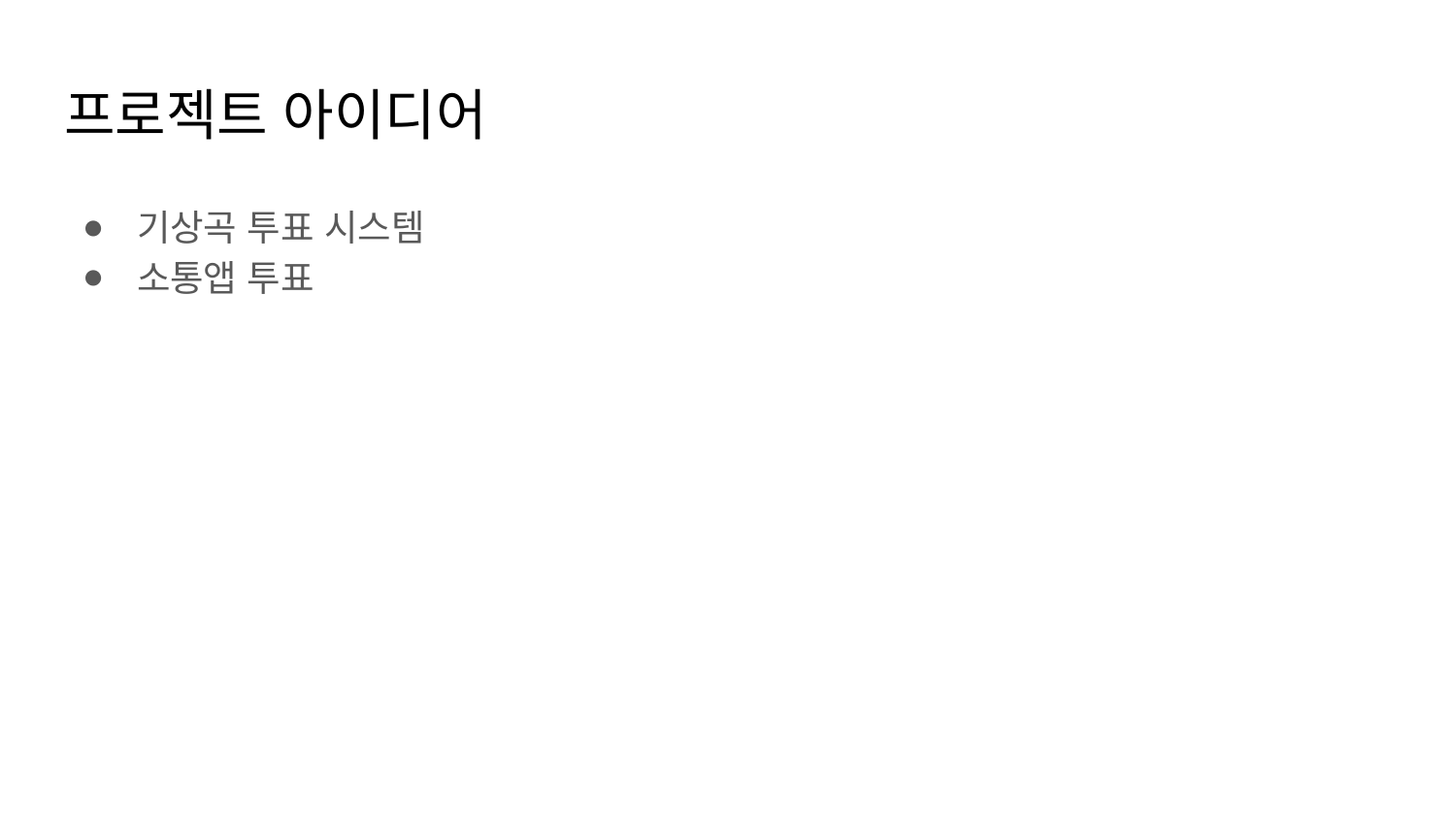

# 프로젝트 아이디어
기상곡 투표 시스템
소통앱 투표